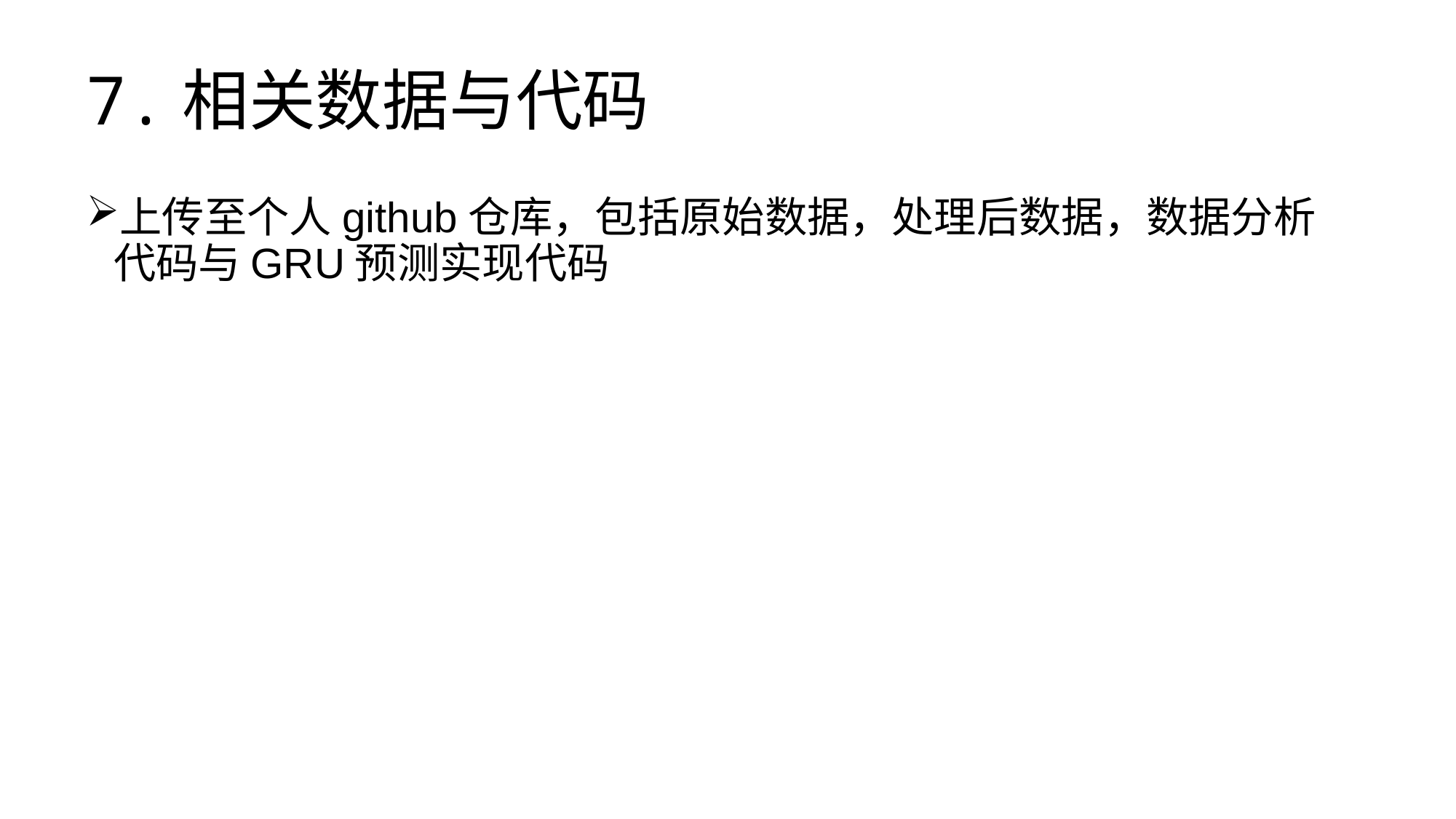

# 7.相关数据与代码
上传至个人github仓库，包括原始数据，处理后数据，数据分析代码与GRU预测实现代码